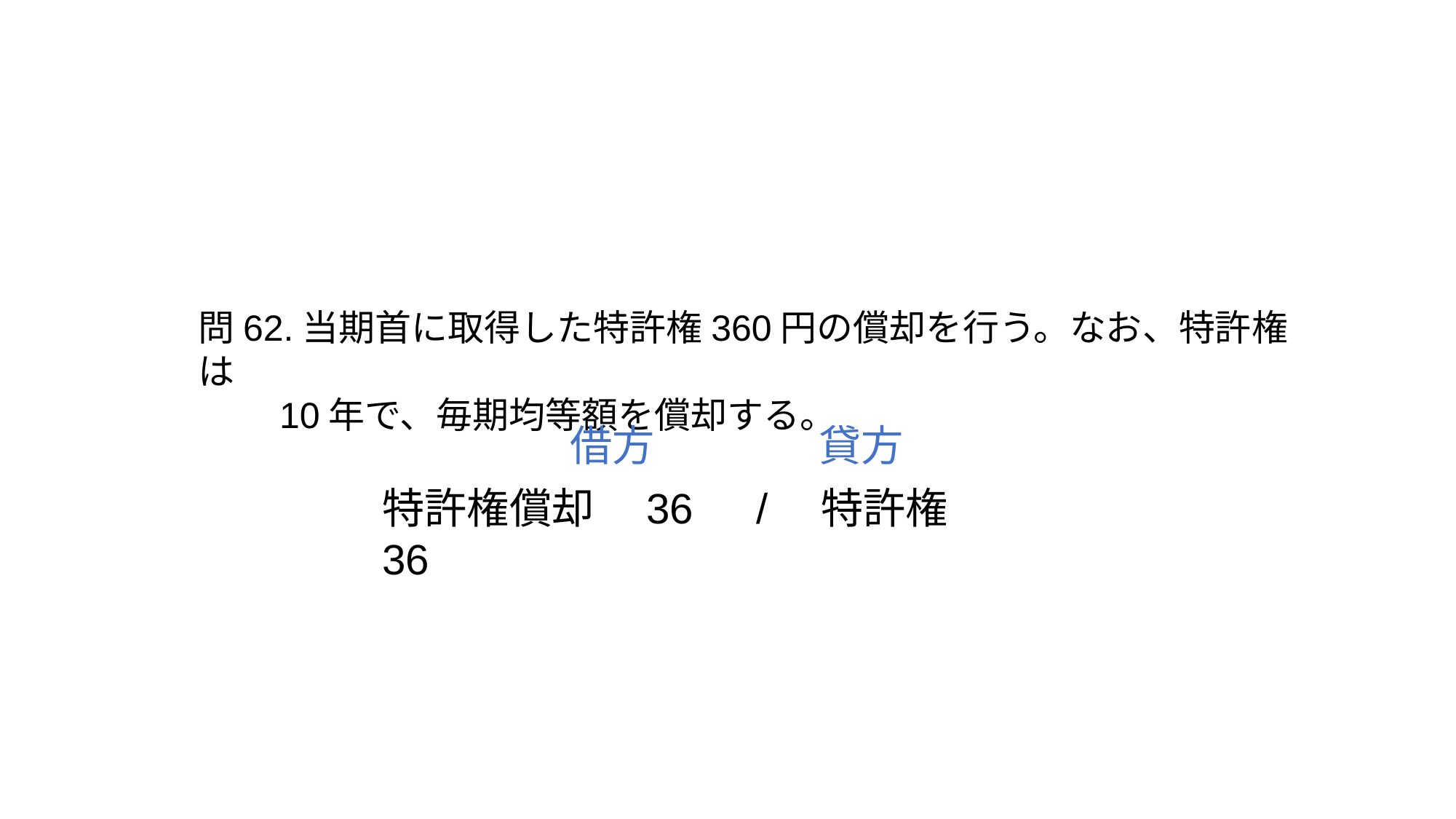

問62.当期首に取得した特許権360円の償却を行う。なお、特許権は
　　10年で、毎期均等額を償却する。
借方
貸方
特許権償却　36　/　特許権　36